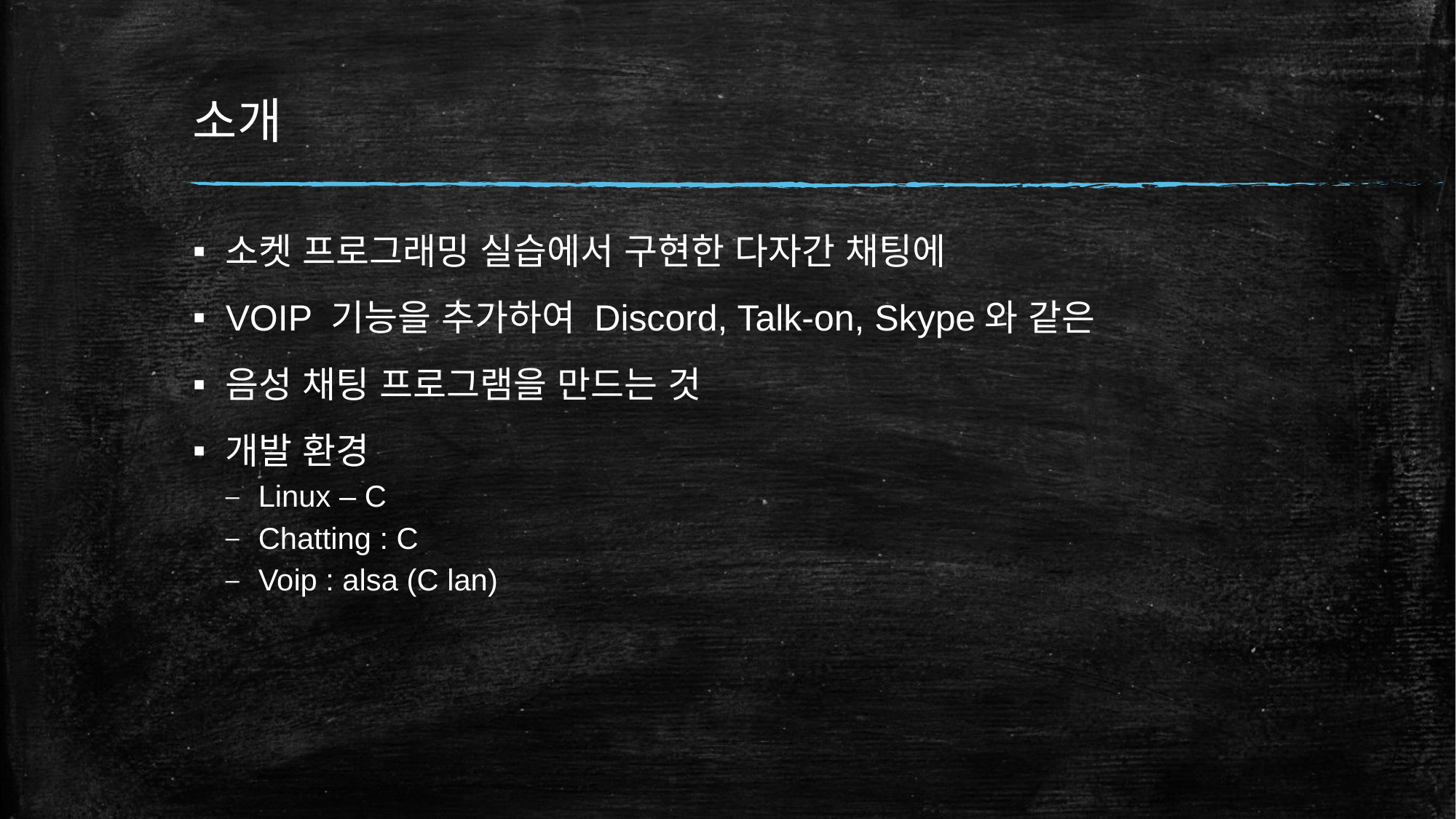

# 소개
소켓 프로그래밍 실습에서 구현한 다자간 채팅에
VOIP 기능을 추가하여 Discord, Talk-on, Skype와 같은
음성 채팅 프로그램을 만드는 것
개발 환경
Linux – C
Chatting : C
Voip : alsa (C lan)